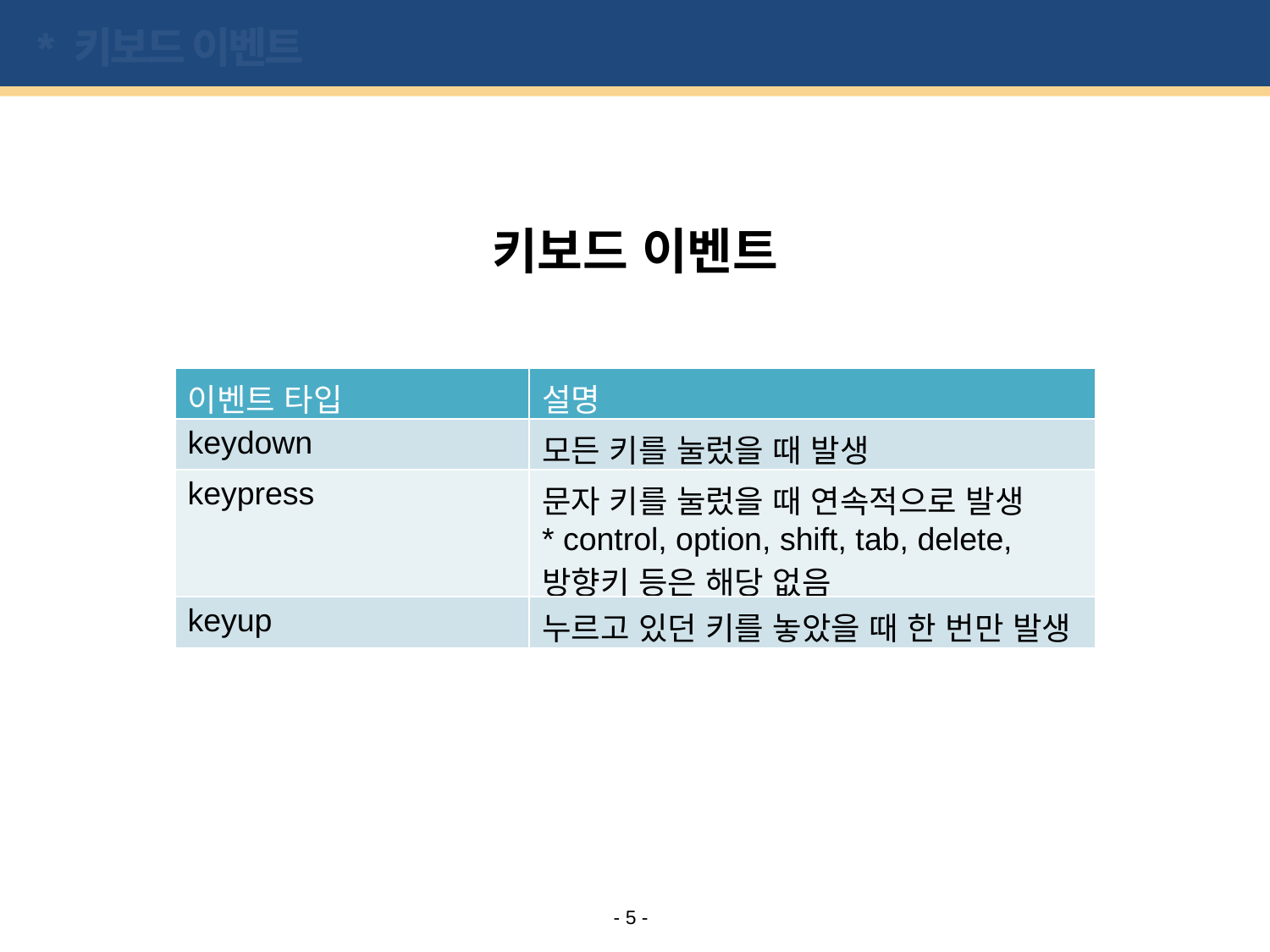

# * 키보드 이벤트
키보드 이벤트
| 이벤트 타입 | 설명 |
| --- | --- |
| keydown | 모든 키를 눌렀을 때 발생 |
| keypress | 문자 키를 눌렀을 때 연속적으로 발생 \* control, option, shift, tab, delete, 방향키 등은 해당 없음 |
| keyup | 누르고 있던 키를 놓았을 때 한 번만 발생 |